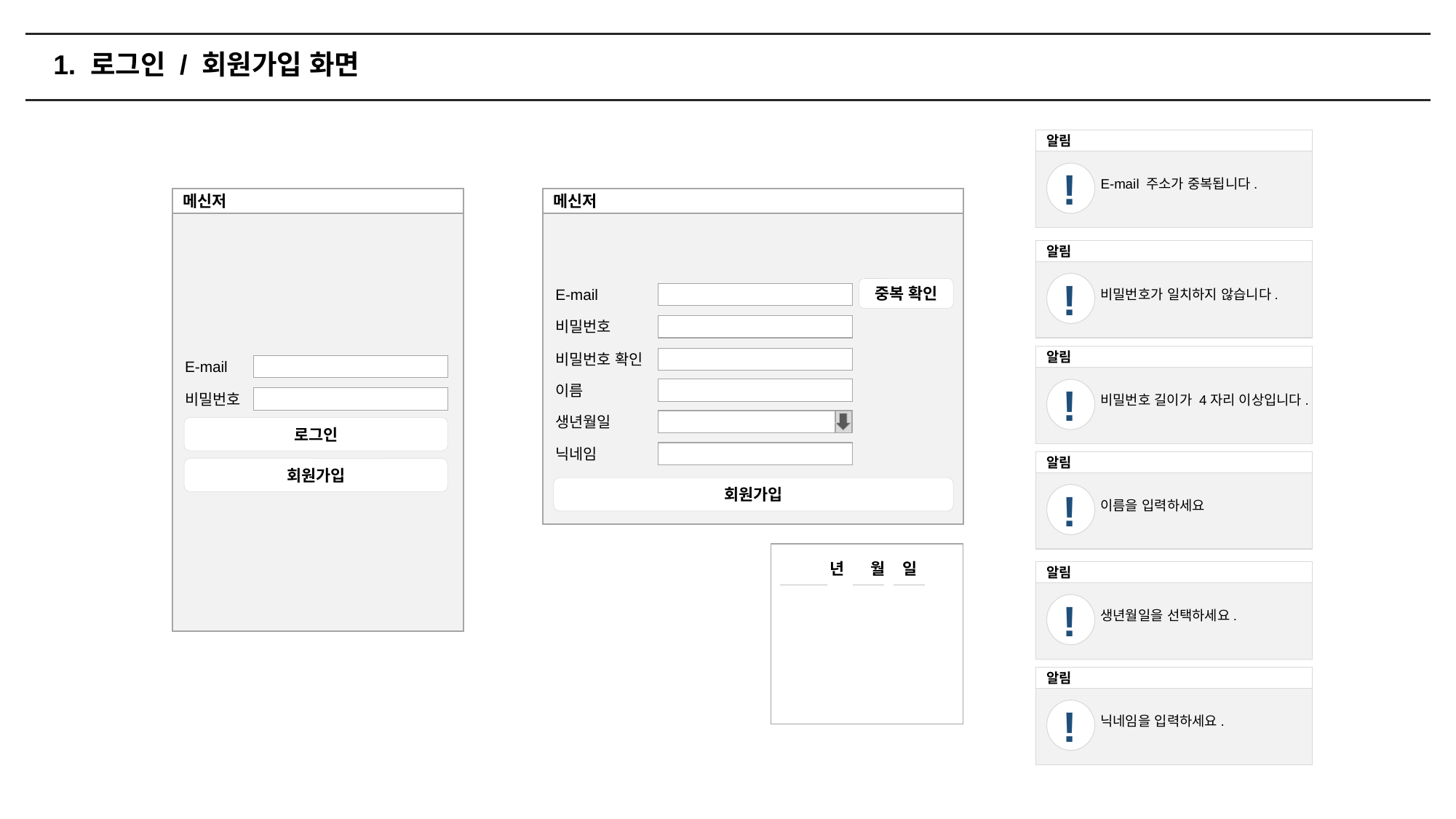

# 1. 로그인 / 회원가입 화면

알림
!

E-mail 주소가 중복됩니다.

메신저

메신저

알림
!

중복 확인
E-mail
비밀번호가 일치하지 않습니다.

비밀번호

비밀번호 확인

알림

E-mail

!
이름

비밀번호
비밀번호 길이가 4자리 이상입니다.

생년월일

로그인
닉네임

알림
회원가입
회원가입
!

이름을 입력하세요

년      월    일

알림
!

생년월일을 선택하세요.

알림
!

닉네임을 입력하세요.